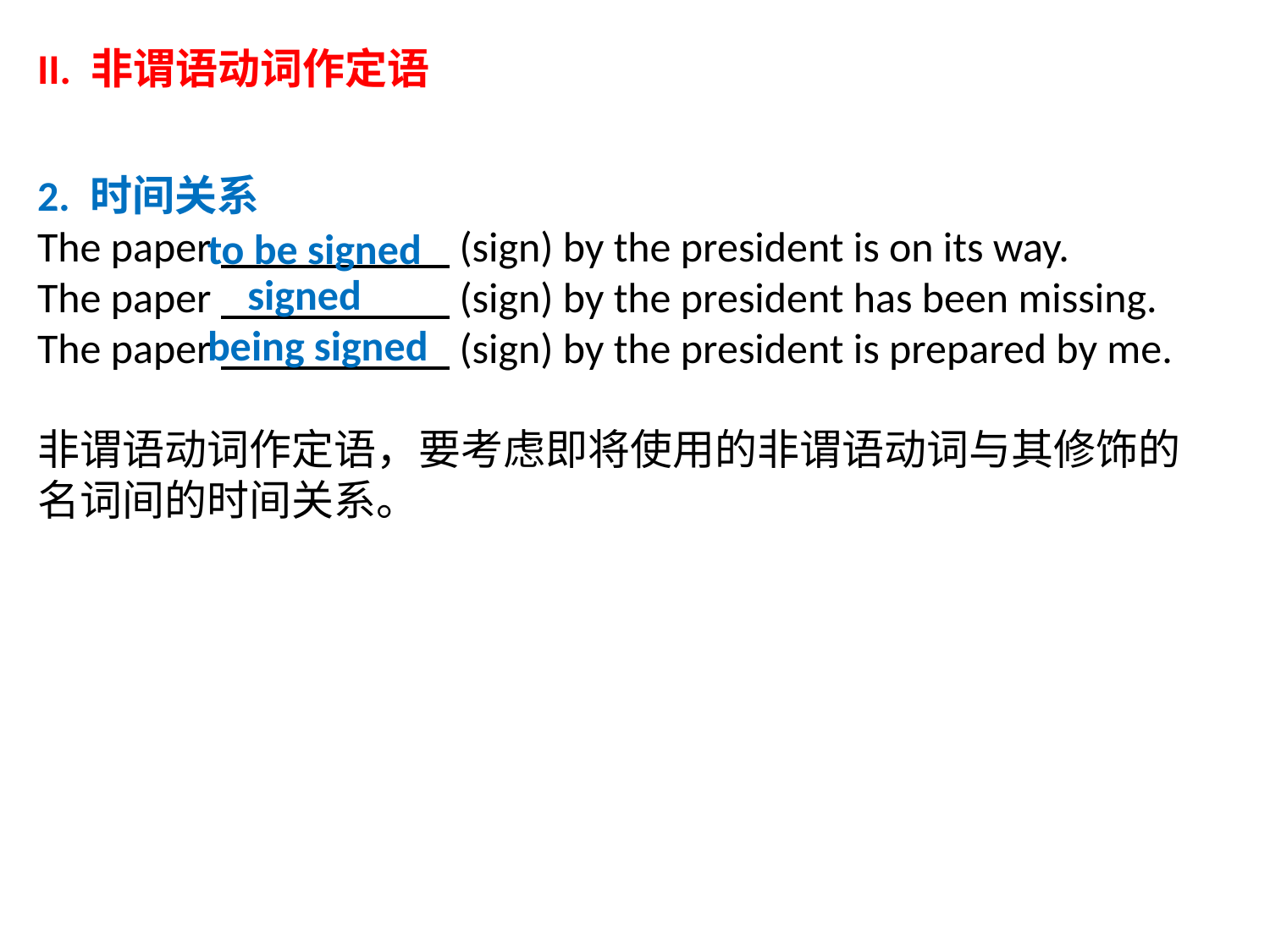

II. 非谓语动词作定语

2. 时间关系
The paper                          (sign) by the president is on its way.
The paper                          (sign) by the president has been missing.
The paper                          (sign) by the president is prepared by me.

非谓语动词作定语，要考虑即将使用的非谓语动词与其修饰的名词间的时间关系。
to be signed
signed
being signed